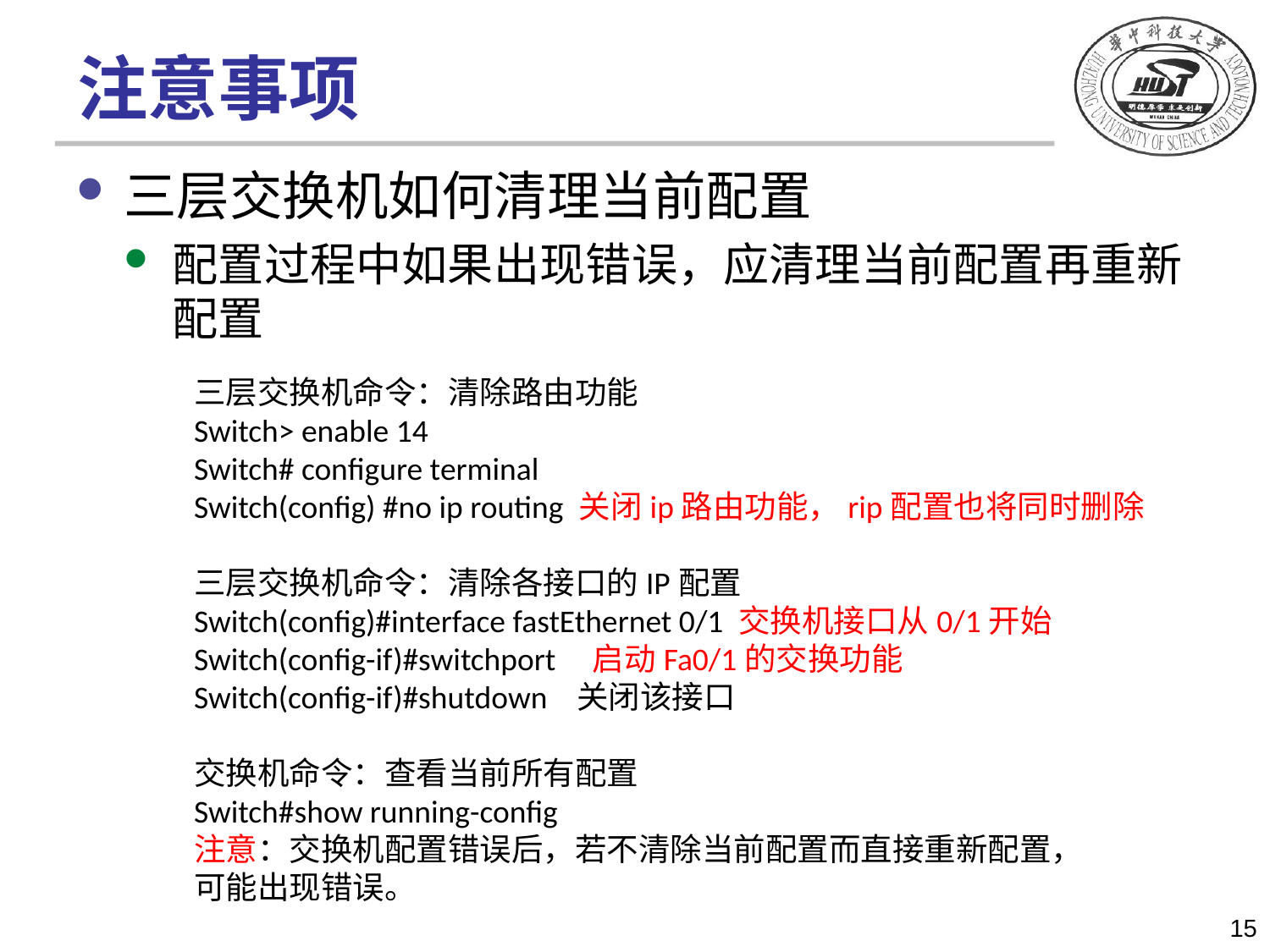

# 注意事项
三层交换机如何清理当前配置
配置过程中如果出现错误，应清理当前配置再重新配置
三层交换机命令：清除路由功能
Switch> enable 14
Switch# configure terminal
Switch(config) #no ip routing 关闭ip路由功能，rip配置也将同时删除

三层交换机命令：清除各接口的IP配置
Switch(config)#interface fastEthernet 0/1 交换机接口从0/1开始
Switch(config-if)#switchport    启动Fa0/1的交换功能
Switch(config-if)#shutdown   关闭该接口

交换机命令：查看当前所有配置
Switch#show running-config
注意：交换机配置错误后，若不清除当前配置而直接重新配置，
可能出现错误。
15